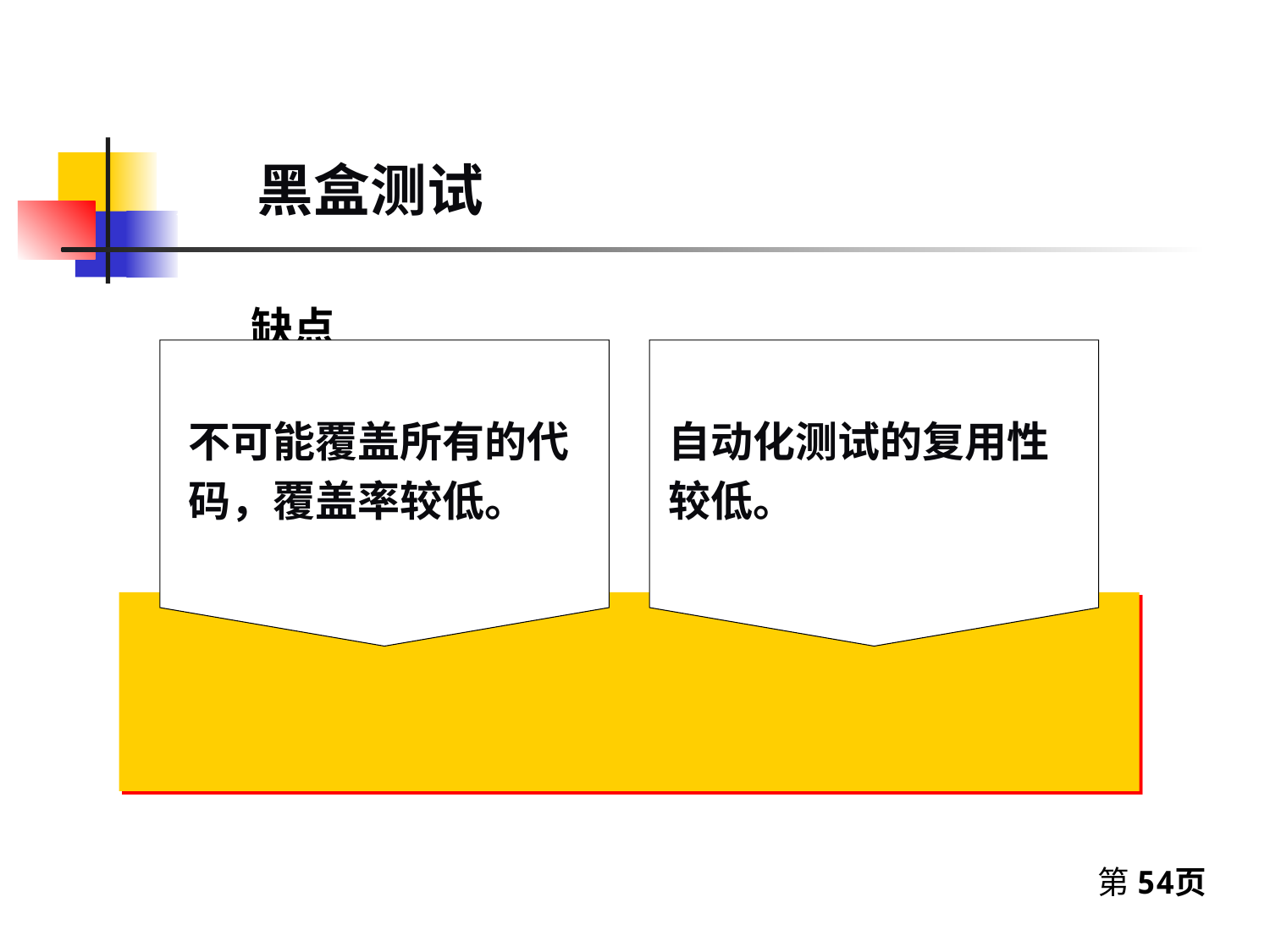

# 黑盒测试
黑盒测试

 缺点

不可能覆盖所有的代
码，覆盖率较低。

自动化测试的复用性
较低。